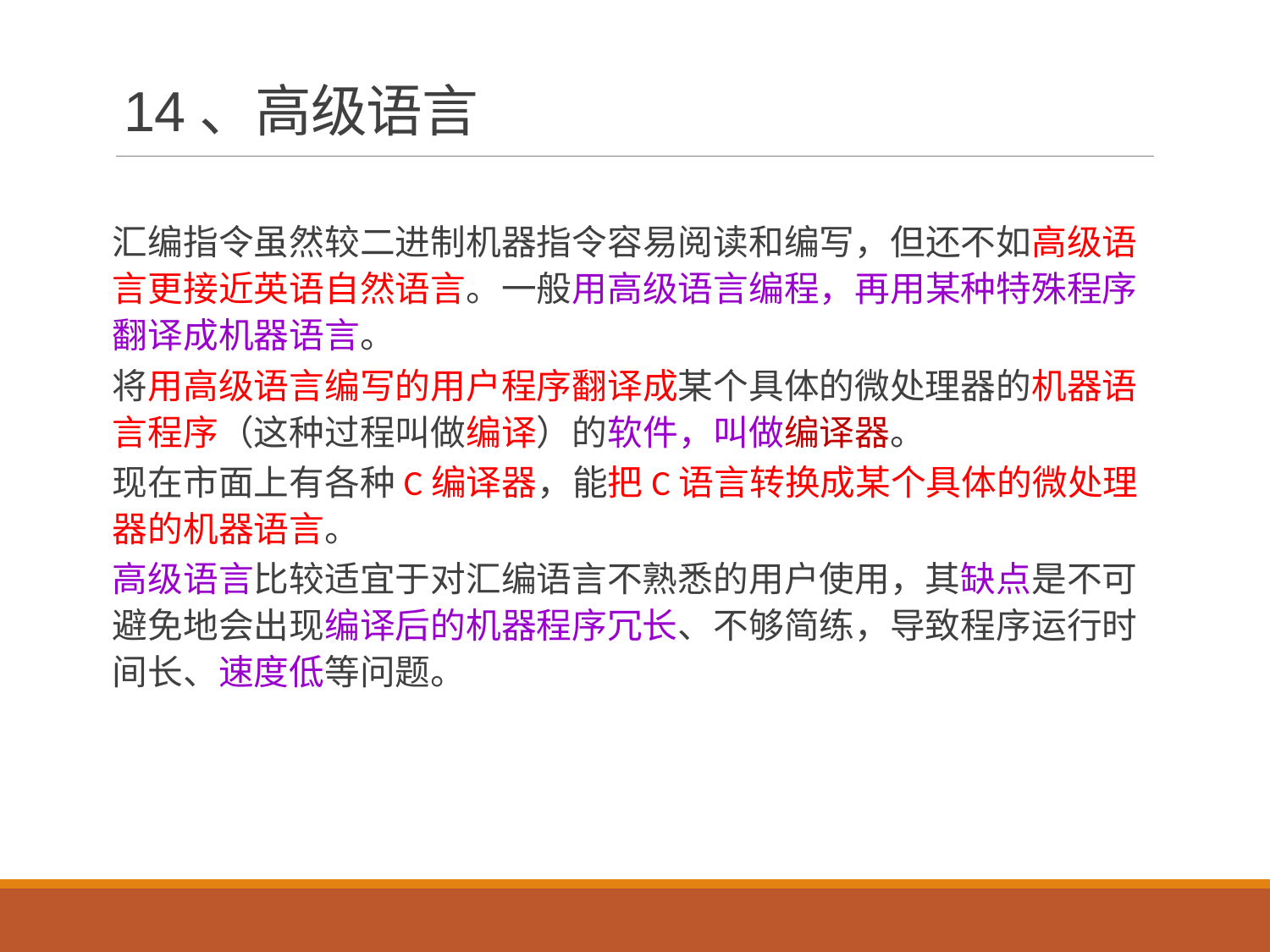

# 14、高级语言
汇编指令虽然较二进制机器指令容易阅读和编写，但还不如高级语言更接近英语自然语言。一般用高级语言编程，再用某种特殊程序翻译成机器语言。
将用高级语言编写的用户程序翻译成某个具体的微处理器的机器语言程序（这种过程叫做编译）的软件，叫做编译器。
现在市面上有各种C编译器，能把C语言转换成某个具体的微处理器的机器语言。
高级语言比较适宜于对汇编语言不熟悉的用户使用，其缺点是不可避免地会出现编译后的机器程序冗长、不够简练，导致程序运行时间长、速度低等问题。